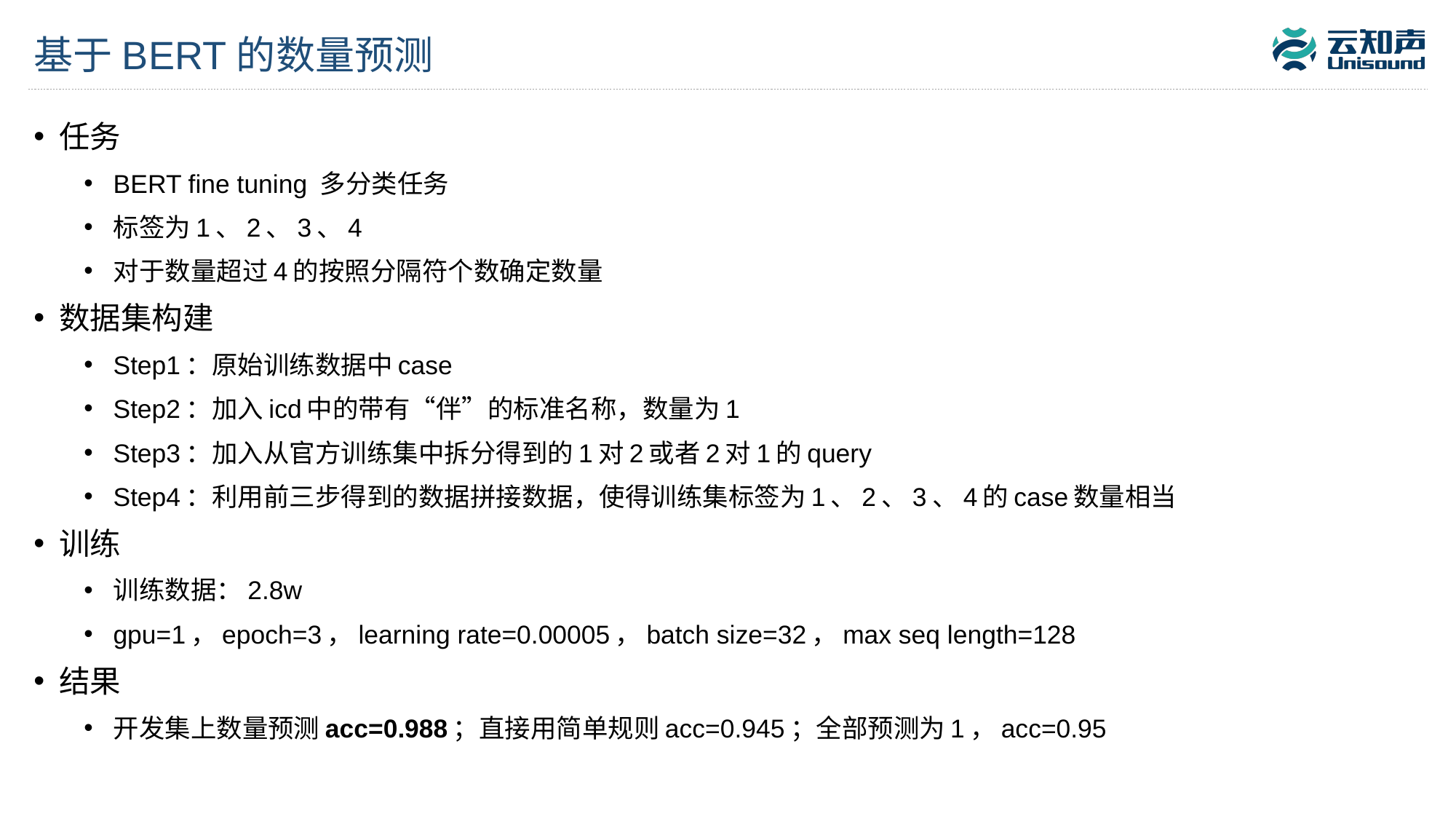

# 基于BERT的数量预测
任务
BERT fine tuning 多分类任务
标签为1、2、3、4
对于数量超过4的按照分隔符个数确定数量
数据集构建
Step1：原始训练数据中case
Step2：加入icd中的带有“伴”的标准名称，数量为1
Step3：加入从官方训练集中拆分得到的1对2或者2对1的query
Step4：利用前三步得到的数据拼接数据，使得训练集标签为1、2、3、4的case数量相当
训练
训练数据：2.8w
gpu=1，epoch=3，learning rate=0.00005，batch size=32，max seq length=128
结果
开发集上数量预测acc=0.988；直接用简单规则acc=0.945；全部预测为1，acc=0.95